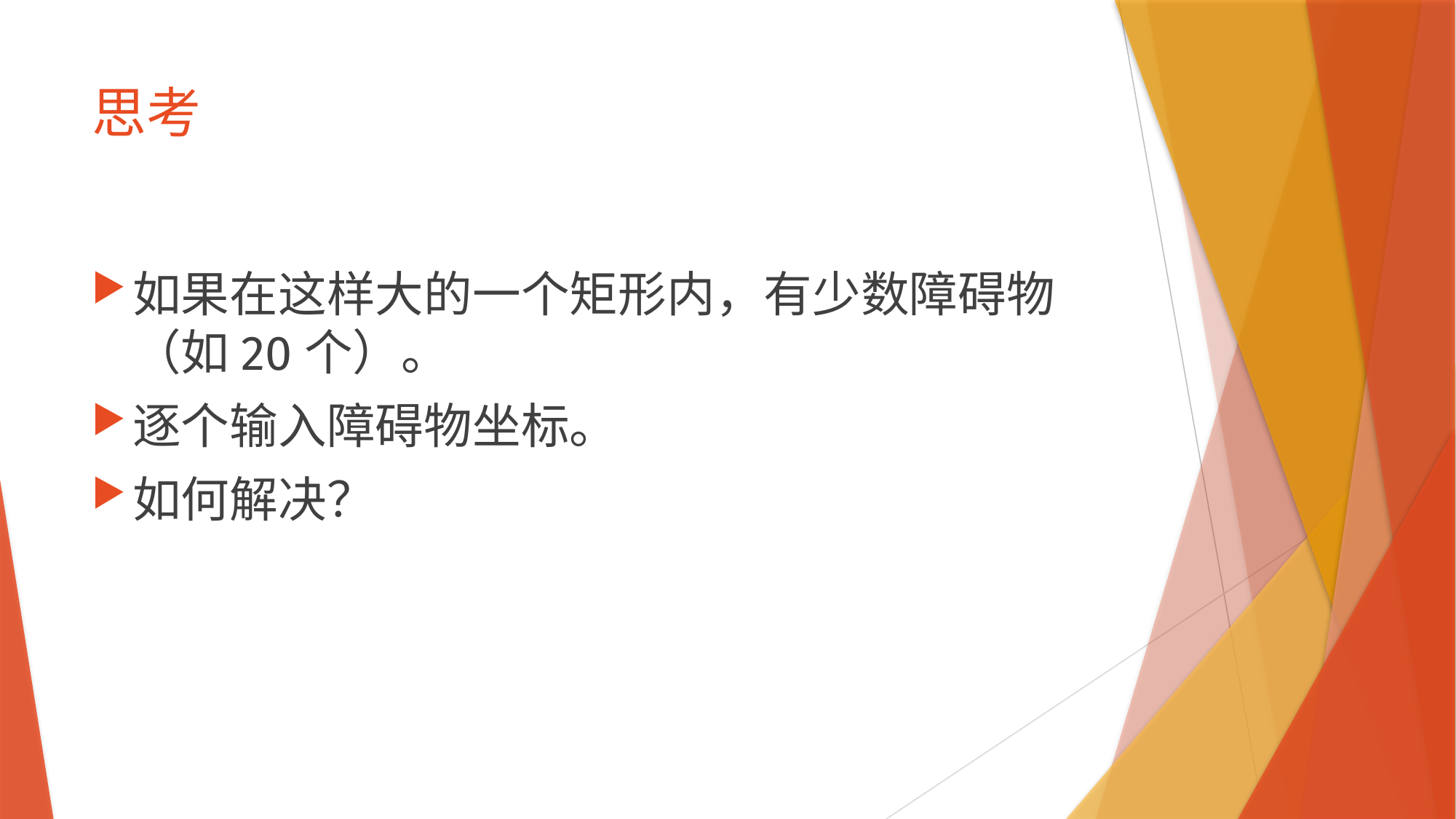

# 思考
如果在这样大的一个矩形内，有少数障碍物（如20个）。
逐个输入障碍物坐标。
如何解决？